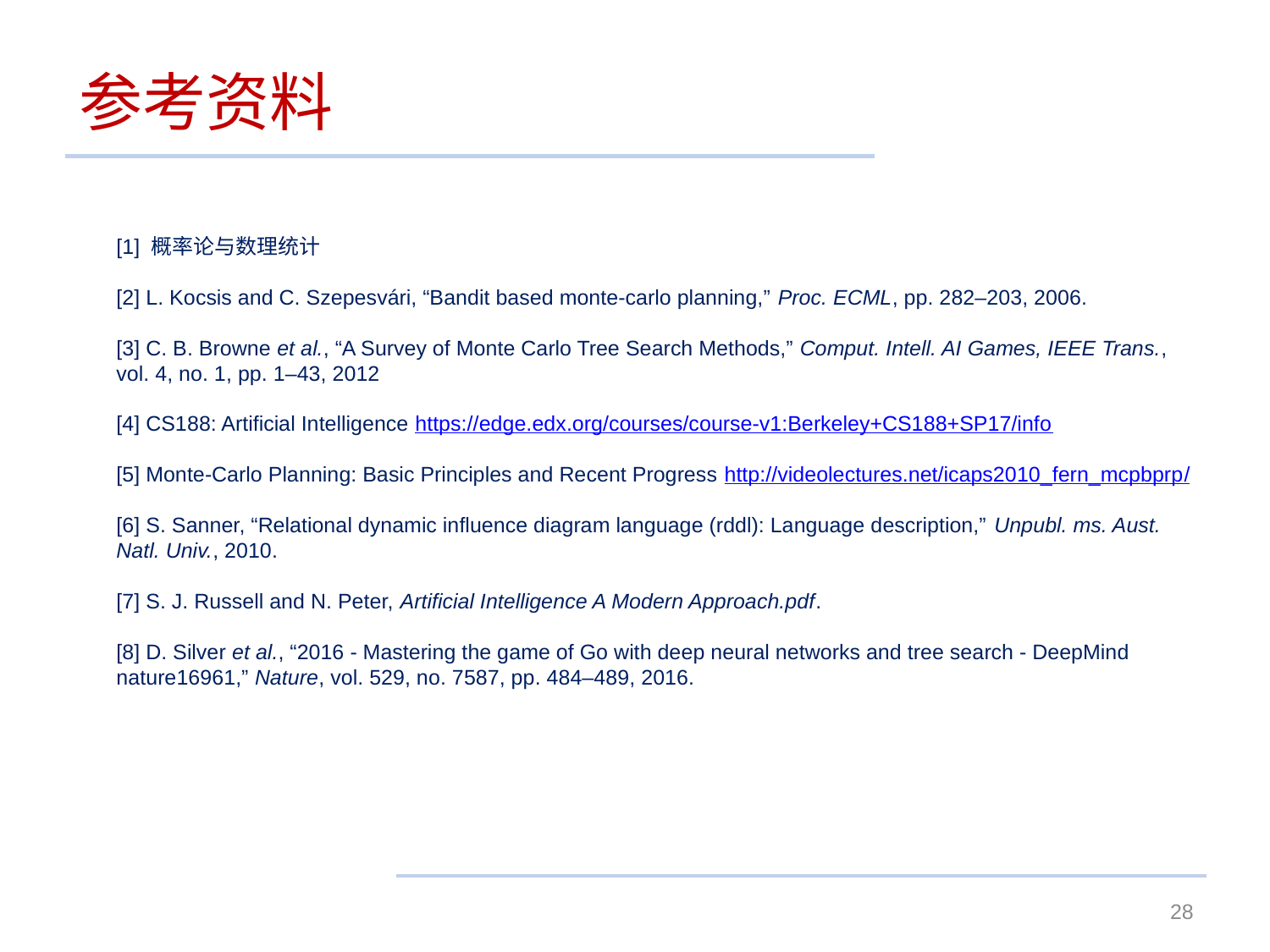

参考资料
[1] 概率论与数理统计

[2] L. Kocsis and C. Szepesvári, “Bandit based monte-carlo planning,” Proc. ECML, pp. 282–203, 2006.

[3] C. B. Browne et al., “A Survey of Monte Carlo Tree Search Methods,” Comput. Intell. AI Games, IEEE Trans., vol. 4, no. 1, pp. 1–43, 2012

[4] CS188: Artificial Intelligence https://edge.edx.org/courses/course-v1:Berkeley+CS188+SP17/info

[5] Monte-Carlo Planning: Basic Principles and Recent Progress http://videolectures.net/icaps2010_fern_mcpbprp/

[6] S. Sanner, “Relational dynamic influence diagram language (rddl): Language description,” Unpubl. ms. Aust. Natl. Univ., 2010.

[7] S. J. Russell and N. Peter, Artificial Intelligence A Modern Approach.pdf.

[8] D. Silver et al., “2016 - Mastering the game of Go with deep neural networks and tree search - DeepMind nature16961,” Nature, vol. 529, no. 7587, pp. 484–489, 2016.

28